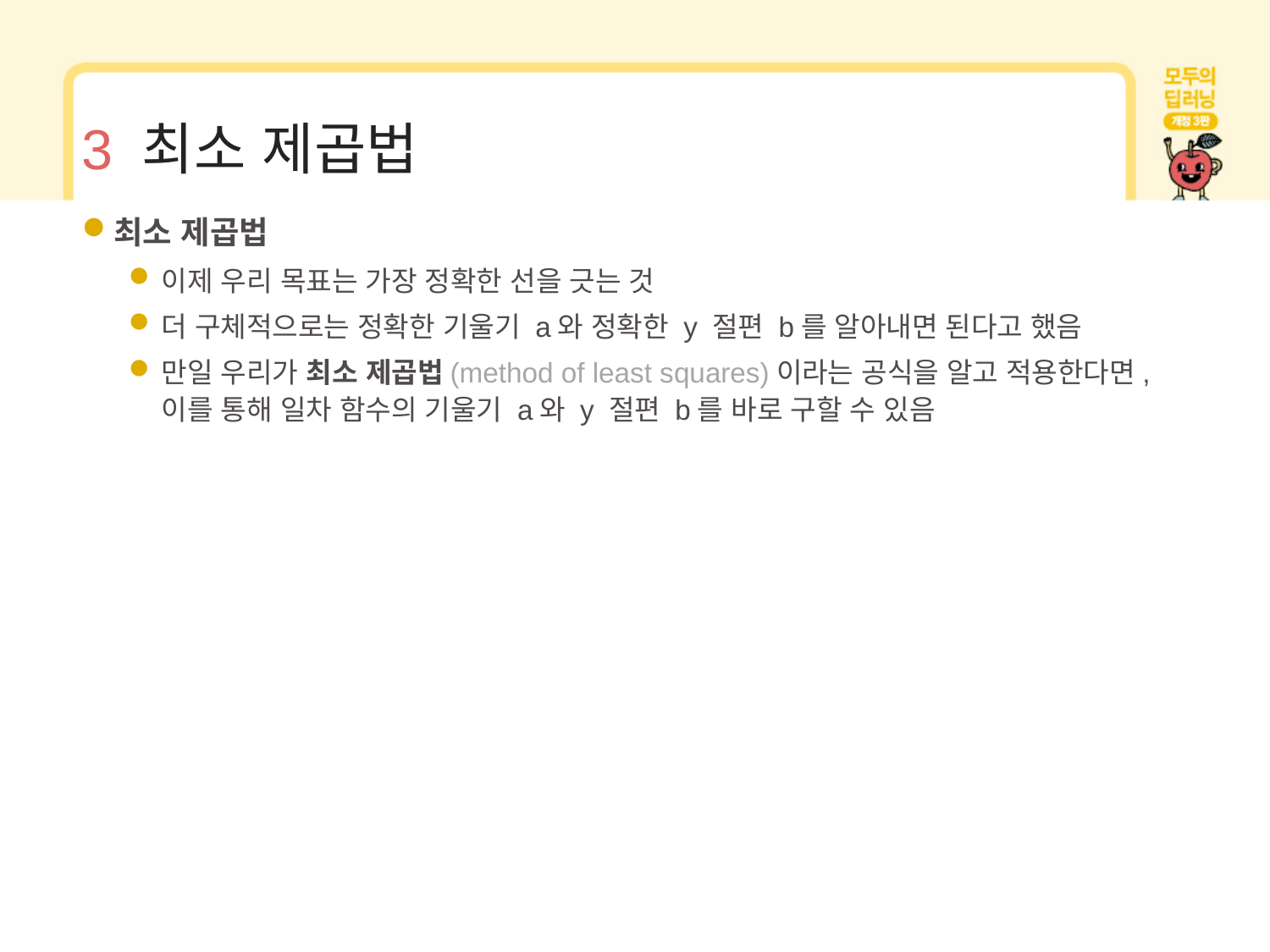

# 3 최소 제곱법
최소 제곱법
이제 우리 목표는 가장 정확한 선을 긋는 것
더 구체적으로는 정확한 기울기 a와 정확한 y 절편 b를 알아내면 된다고 했음
만일 우리가 최소 제곱법(method of least squares)이라는 공식을 알고 적용한다면, 이를 통해 일차 함수의 기울기 a와 y 절편 b를 바로 구할 수 있음